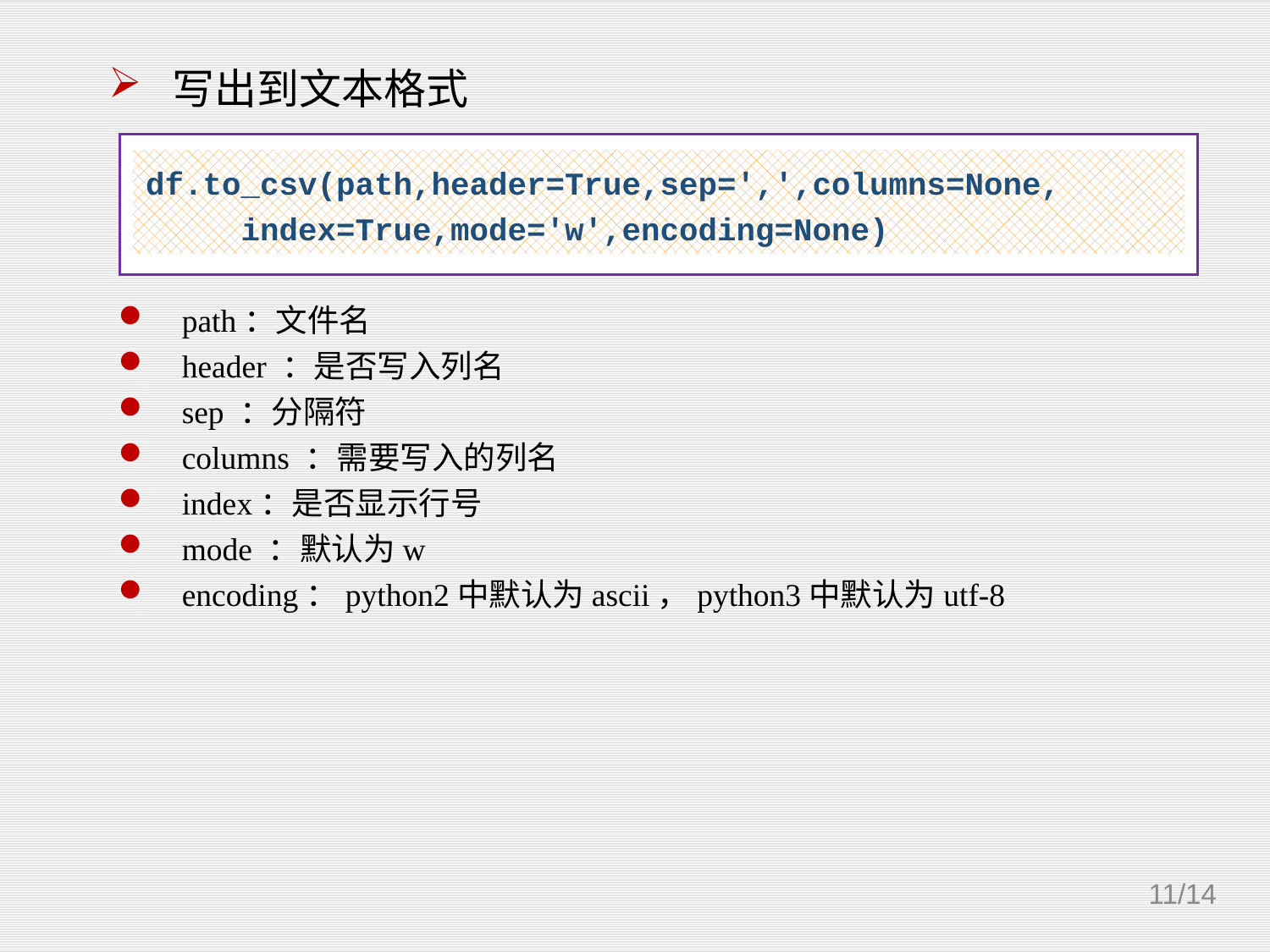

写出到文本格式

df.to_csv(path,header=True,sep=',',columns=None,
     index=True,mode='w',encoding=None)
path：文件名
header ：是否写入列名
sep ：分隔符
columns ：需要写入的列名
index：是否显示行号
mode ：默认为w
encoding：python2中默认为ascii，python3中默认为utf-8